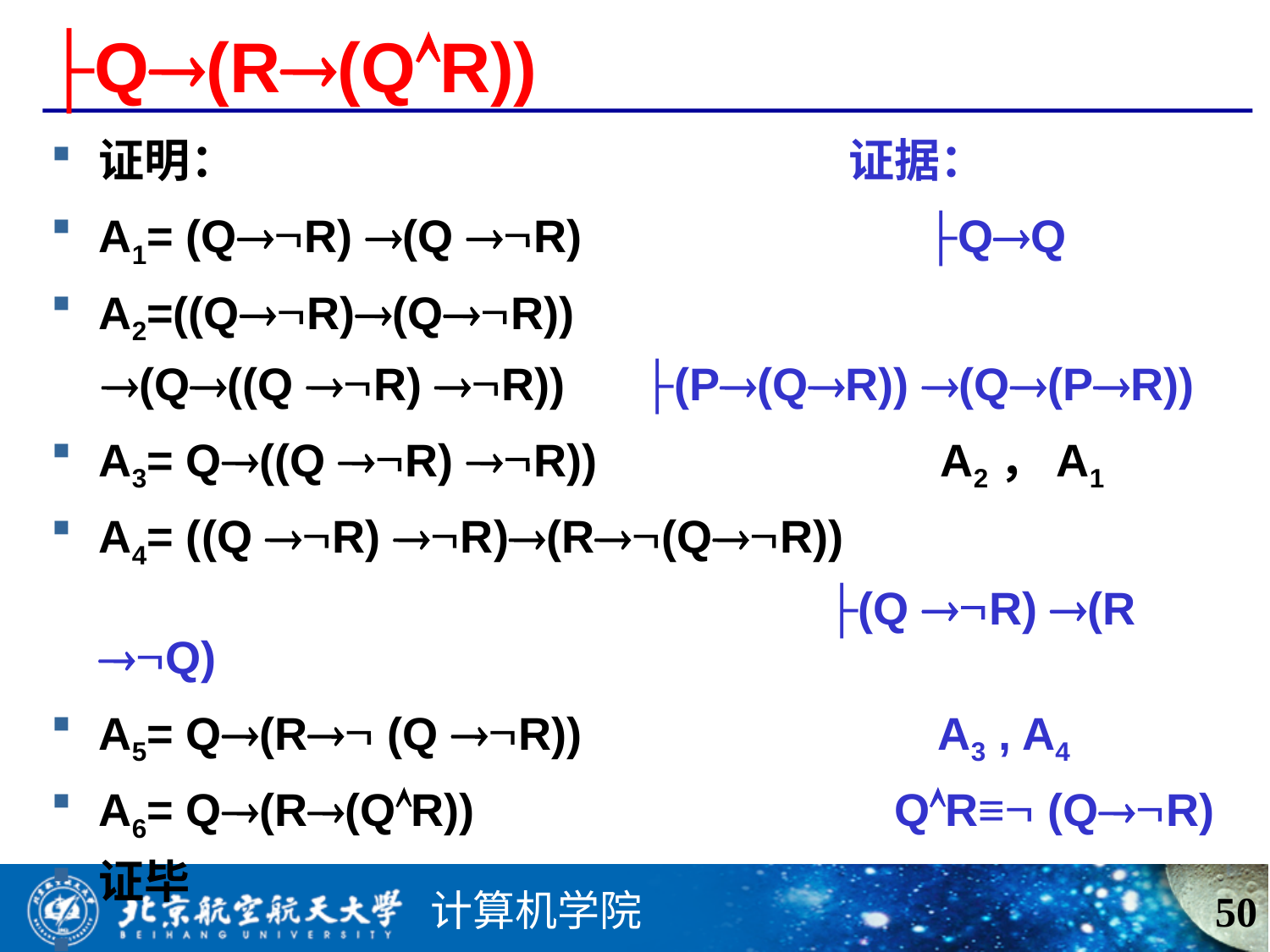

# ├Q→(R→(Q∧R))
证明：                                                           证据：
A1= (Q→¬R) →(Q →¬R)                           ├Q→Q
A2=((Q→¬R)→(Q→¬R))
    →(Q→((Q →¬R) →¬R))      ├(P→(Q→R)) →(Q→(P→R))
A3= Q→((Q →¬R) →¬R))                           A2，A1
A4= ((Q →¬R) →¬R)→(R→¬(Q→¬R))
                                                             ├(Q →¬R) →(R →¬Q)
A5= Q→(R→¬ (Q →¬R))                            A3 , A4
A6= Q→(R→(Q∧R))                                 Q∧R≡¬ (Q→¬R)
证毕